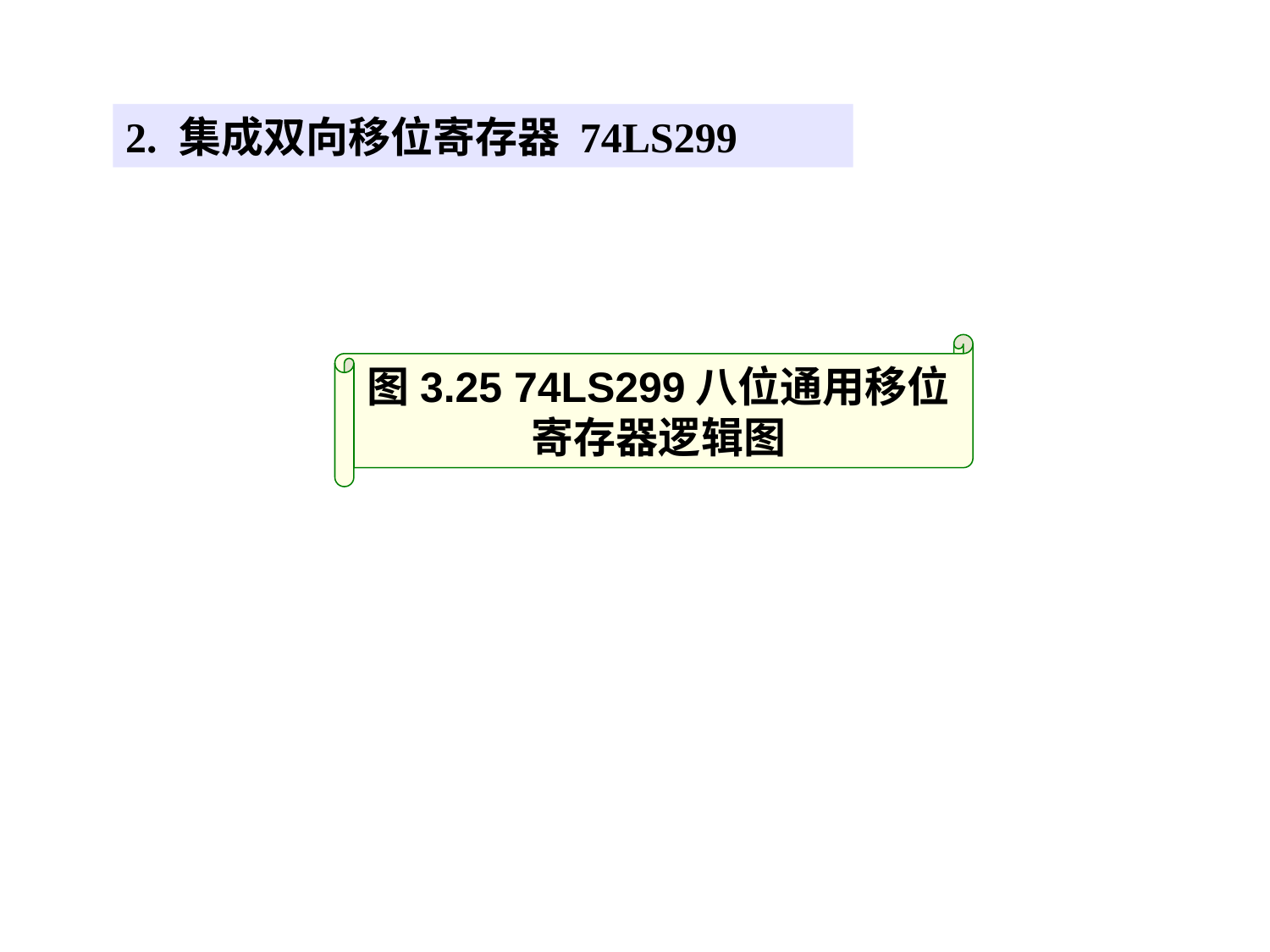

2. 集成双向移位寄存器CT74LS194
2. 集成双向移位寄存器 74LS299
图3.25 74LS299八位通用移位寄存器逻辑图